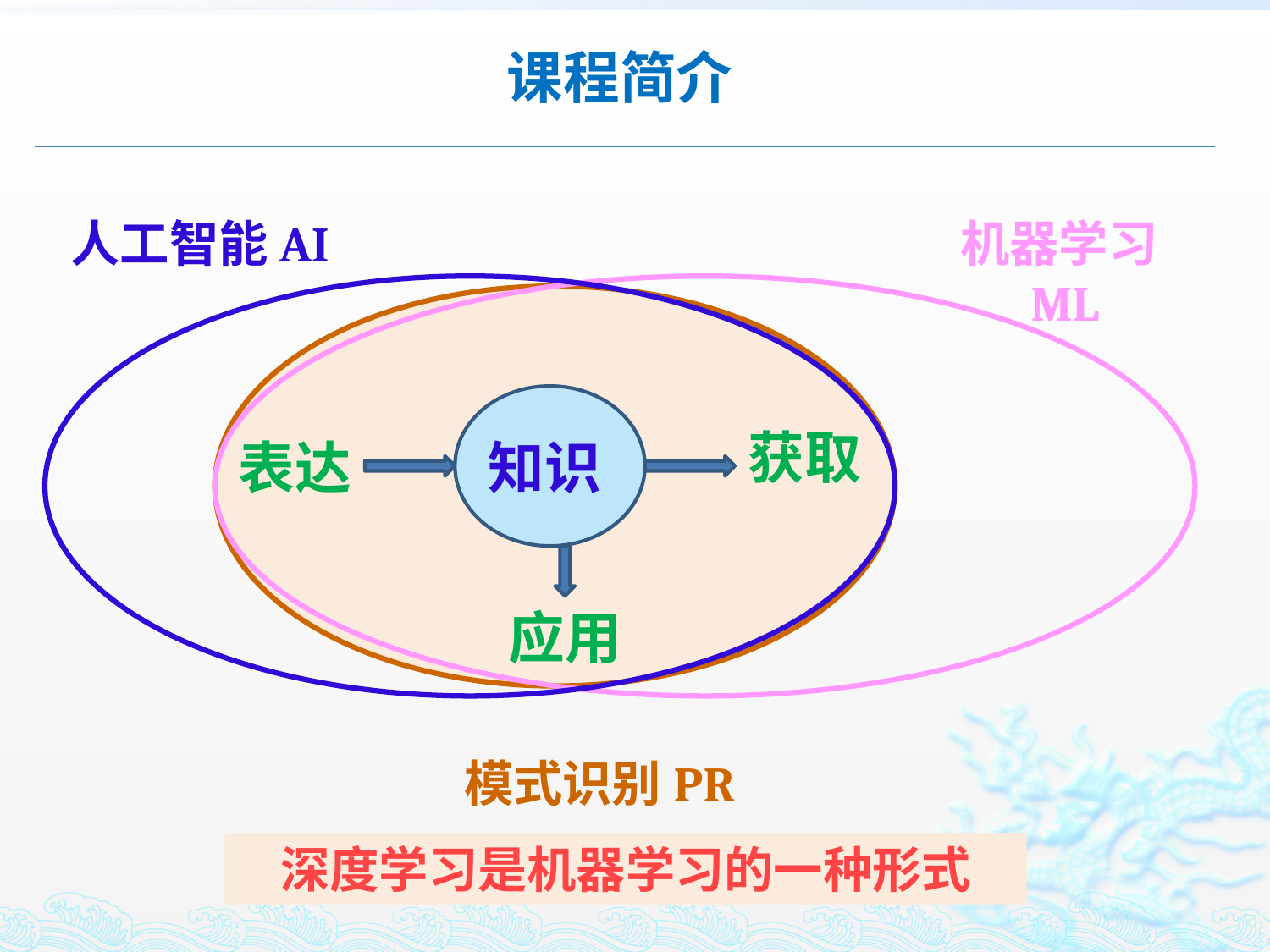

课程简介
机器学习ML
人工智能AI

获取
表达
知识

应用
模式识别PR
深度学习是机器学习的一种形式